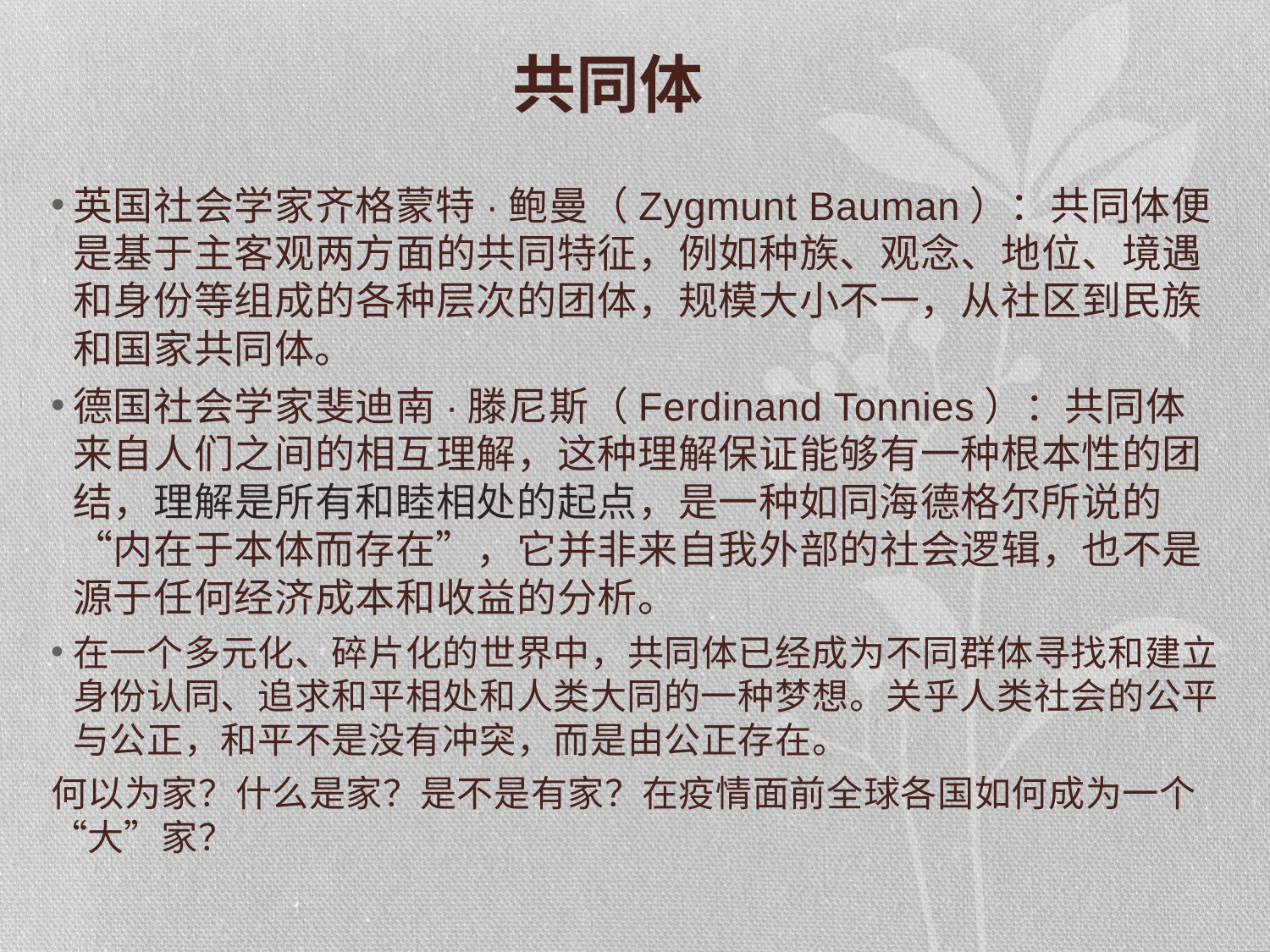

# 共同体

英国社会学家齐格蒙特·鲍曼（Zygmunt Bauman）：共同体便是基于主客观两方面的共同特征，例如种族、观念、地位、境遇和身份等组成的各种层次的团体，规模大小不一，从社区到民族和国家共同体。
德国社会学家斐迪南·滕尼斯（Ferdinand Tonnies）：共同体来自人们之间的相互理解，这种理解保证能够有一种根本性的团结，理解是所有和睦相处的起点，是一种如同海德格尔所说的“内在于本体而存在”，它并非来自我外部的社会逻辑，也不是源于任何经济成本和收益的分析。
在一个多元化、碎片化的世界中，共同体已经成为不同群体寻找和建立身份认同、追求和平相处和人类大同的一种梦想。关乎人类社会的公平与公正，和平不是没有冲突，而是由公正存在。
何以为家？什么是家？是不是有家？在疫情面前全球各国如何成为一个“大”家？